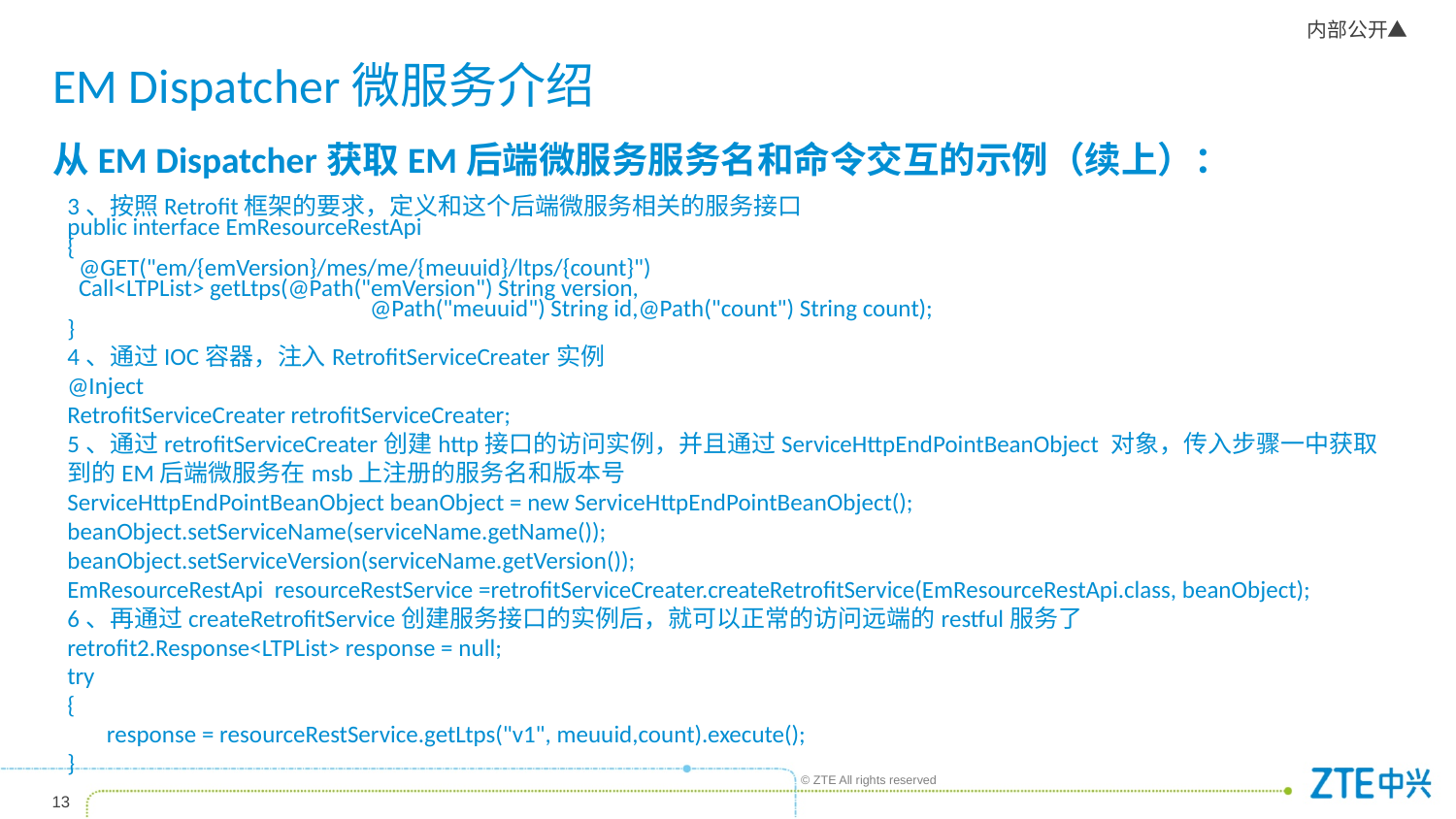

# EM Dispatcher微服务介绍
从EM Dispatcher获取EM后端微服务服务名和命令交互的示例（续上）：
3、按照Retrofit框架的要求，定义和这个后端微服务相关的服务接口
public interface EmResourceRestApi
{
  @GET("em/{emVersion}/mes/me/{meuuid}/ltps/{count}")
  Call<LTPList> getLtps(@Path("emVersion") String version,
		  @Path("meuuid") String id,@Path("count") String count);
}
4、通过IOC容器，注入RetrofitServiceCreater实例
@Inject
RetrofitServiceCreater retrofitServiceCreater;
5、通过retrofitServiceCreater创建http接口的访问实例，并且通过ServiceHttpEndPointBeanObject 对象，传入步骤一中获取到的EM后端微服务在msb上注册的服务名和版本号
ServiceHttpEndPointBeanObject beanObject = new ServiceHttpEndPointBeanObject();
beanObject.setServiceName(serviceName.getName());
beanObject.setServiceVersion(serviceName.getVersion());
EmResourceRestApi  resourceRestService =retrofitServiceCreater.createRetrofitService(EmResourceRestApi.class, beanObject);
6、再通过createRetrofitService创建服务接口的实例后，就可以正常的访问远端的restful服务了
retrofit2.Response<LTPList> response = null;
try
{
       response = resourceRestService.getLtps("v1", meuuid,count).execute();
}